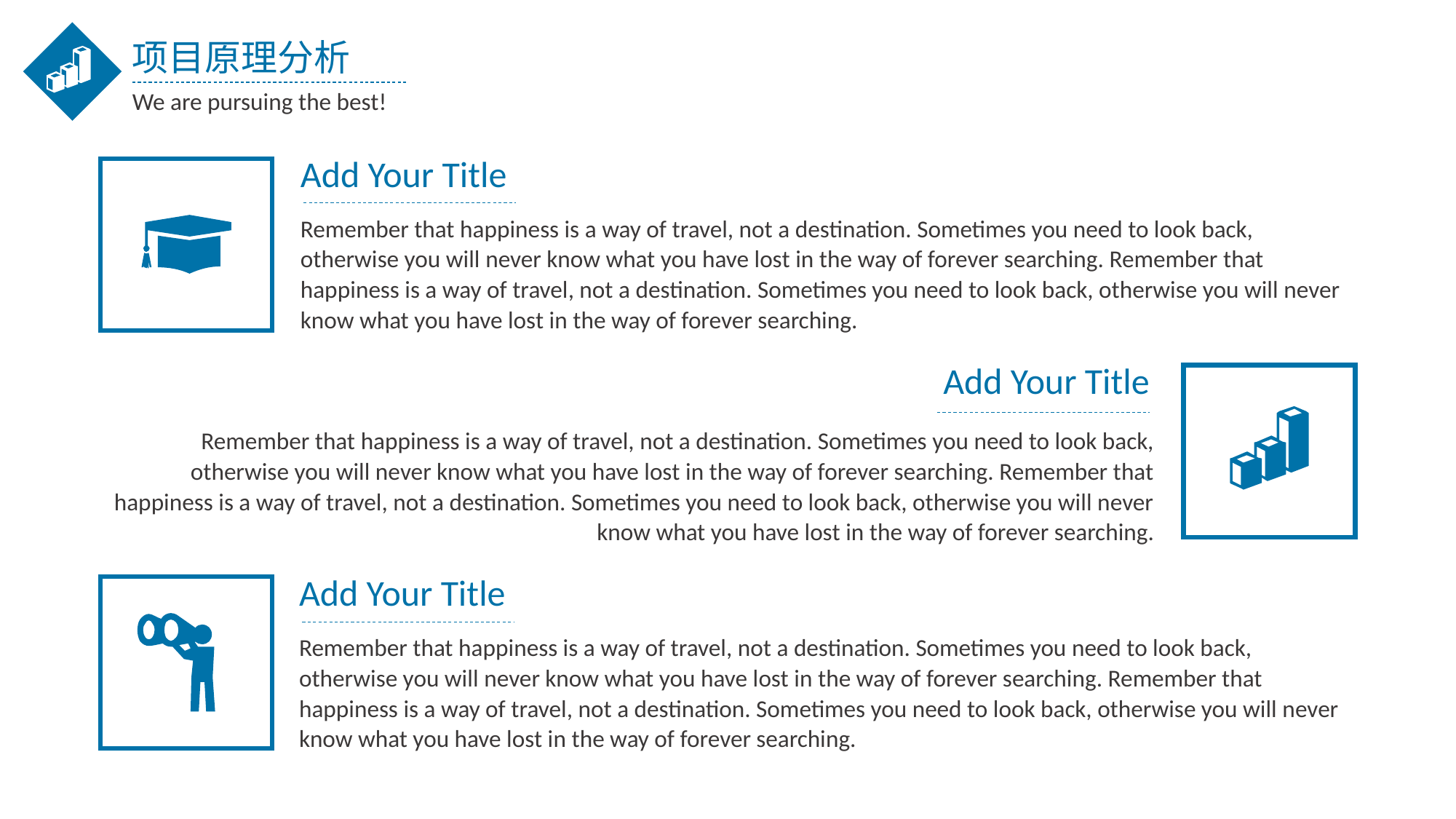

项目原理分析

We are pursuing the best!
Add Your Title
Remember that happiness is a way of travel, not a destination. Sometimes you need to look back, otherwise you will never know what you have lost in the way of forever searching. Remember that happiness is a way of travel, not a destination. Sometimes you need to look back, otherwise you will never know what you have lost in the way of forever searching.

Add Your Title
Remember that happiness is a way of travel, not a destination. Sometimes you need to look back, otherwise you will never know what you have lost in the way of forever searching. Remember that happiness is a way of travel, not a destination. Sometimes you need to look back, otherwise you will never know what you have lost in the way of forever searching.

Add Your Title
Remember that happiness is a way of travel, not a destination. Sometimes you need to look back, otherwise you will never know what you have lost in the way of forever searching. Remember that happiness is a way of travel, not a destination. Sometimes you need to look back, otherwise you will never know what you have lost in the way of forever searching.